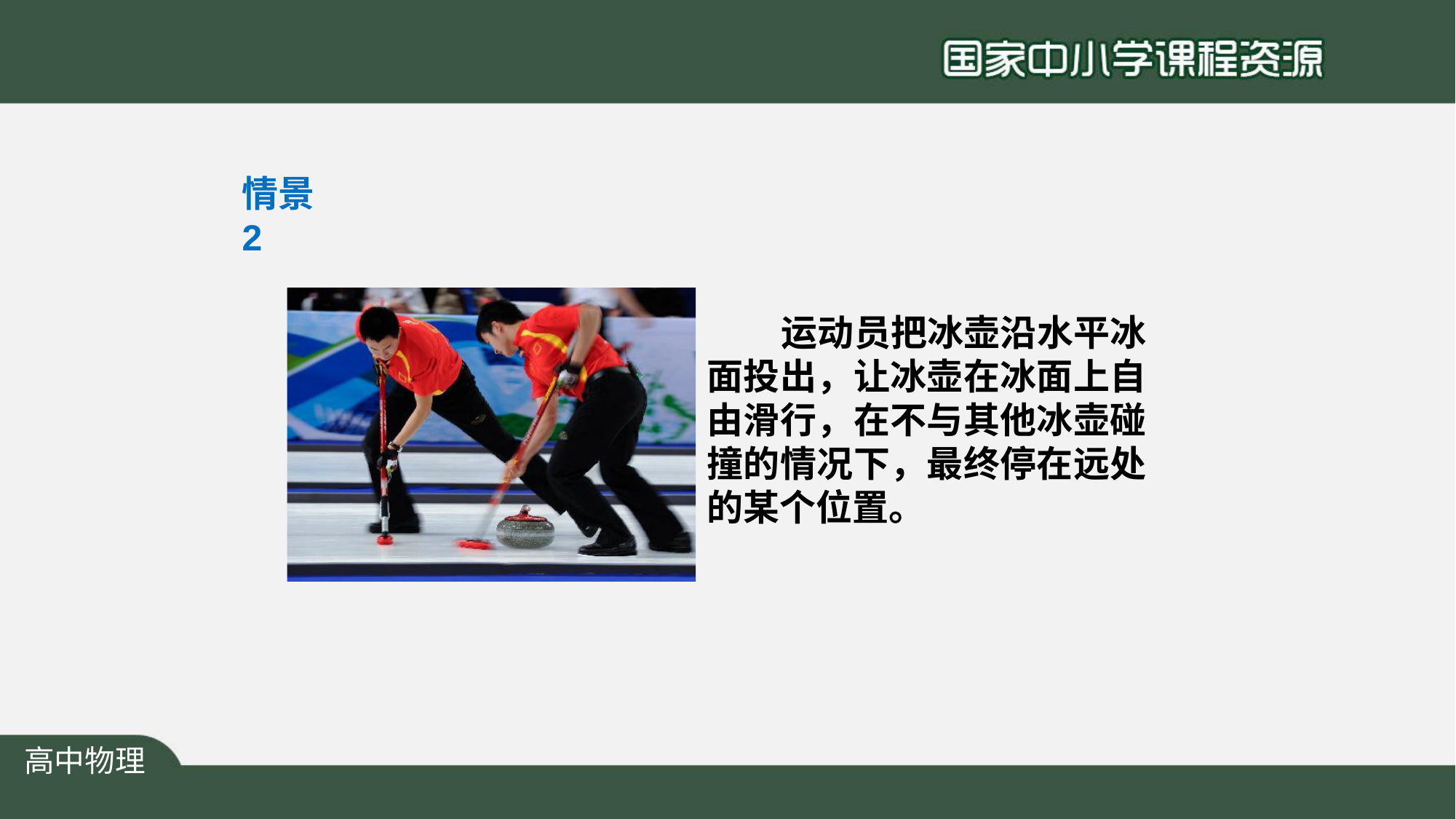

情景2

运动员把冰壶沿水平冰 面投出，让冰壶在冰面上自 由滑行，在不与其他冰壶碰 撞的情况下，最终停在远处 的某个位置。
高中物理